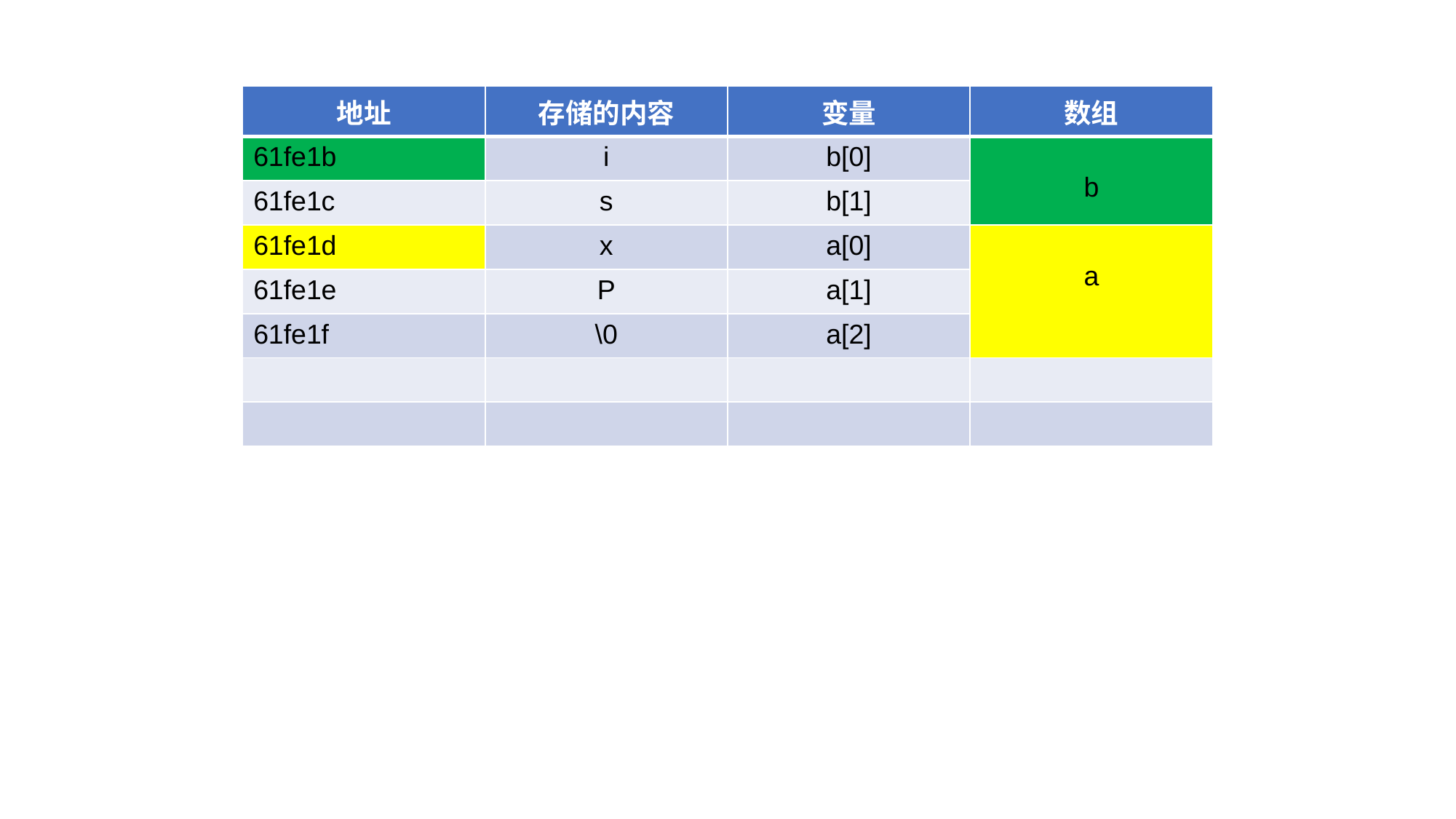

| 地址 | 存储的内容 | 变量 | 数组 |
| --- | --- | --- | --- |
| 61fe1b | i | b[0] | b |
| 61fe1c | s | b[1] |  |
| 61fe1d | x | a[0] | a |
| 61fe1e | P | a[1] |  |
| 61fe1f | \0 | a[2] |  |
|  |  |  |  |
|  |  |  |  |